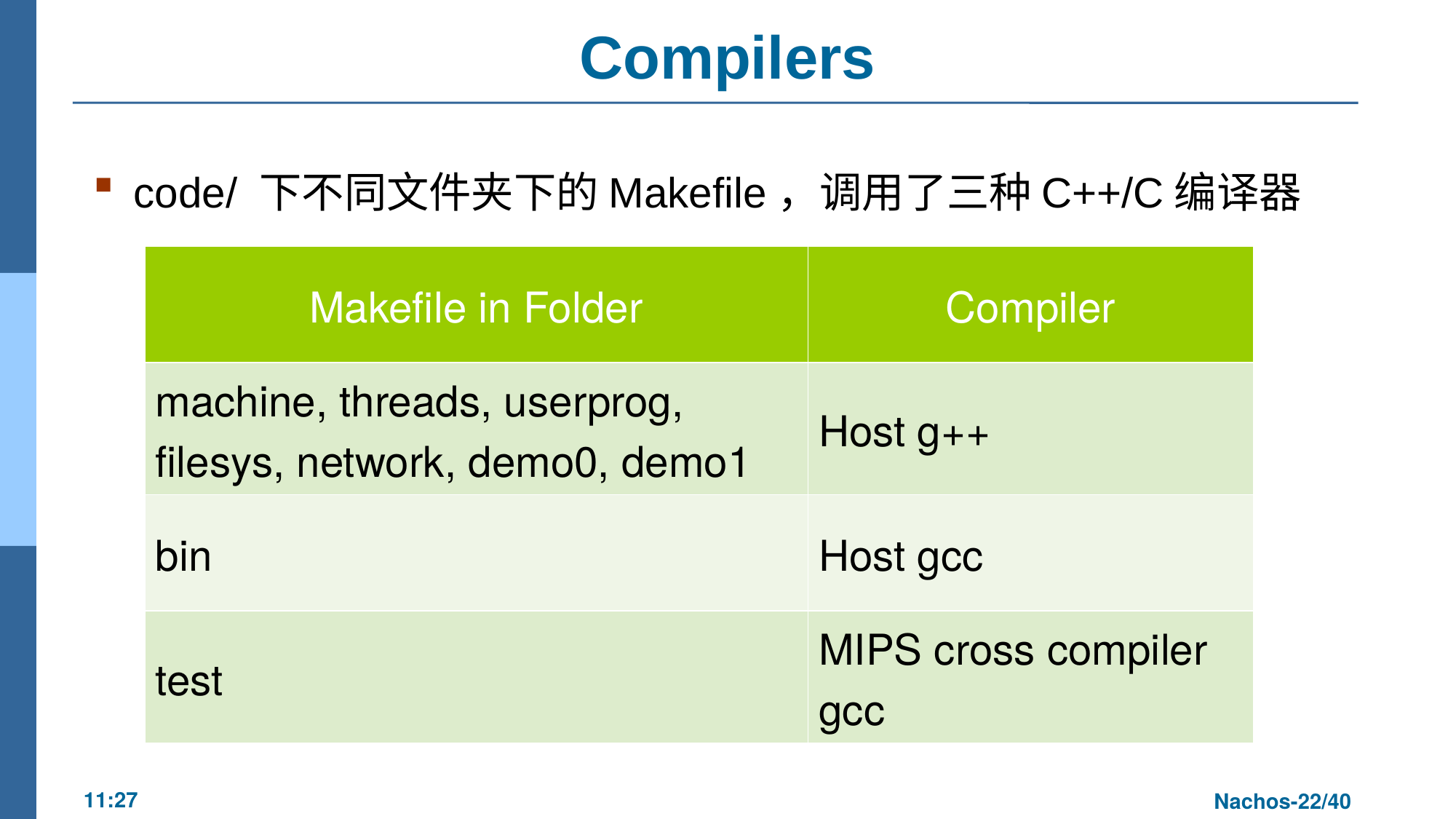

# Compilers
code/ 下不同文件夹下的Makefile，调用了三种C++/C编译器
| Makefile in Folder | Compiler |
| --- | --- |
| machine, threads, userprog, filesys, network, demo0, demo1 | Host g++ |
| bin | Host gcc |
| test | MIPS cross compiler gcc |